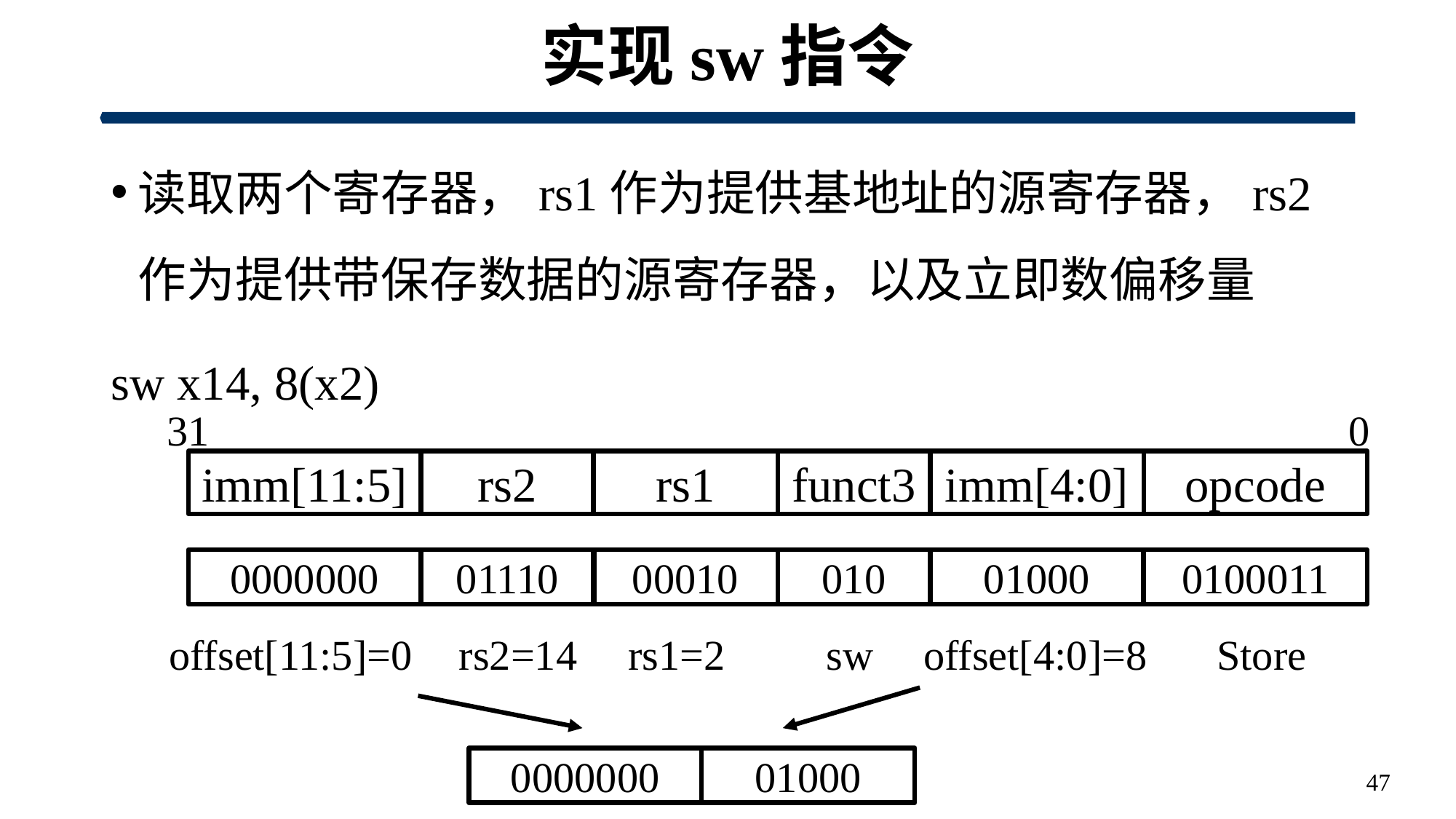

# 实现sw指令
读取两个寄存器，rs1作为提供基地址的源寄存器，rs2作为提供带保存数据的源寄存器，以及立即数偏移量
sw x14, 8(x2)
0
31
imm[11:5]
rs1
funct3
imm[4:0]
opcode
rs2

0000000
00010
010
01000
0100011
0000000
01000
01110
offset[11:5]=0
sw
offset[4:0]=8
Store
rs2=14
rs1=2
47